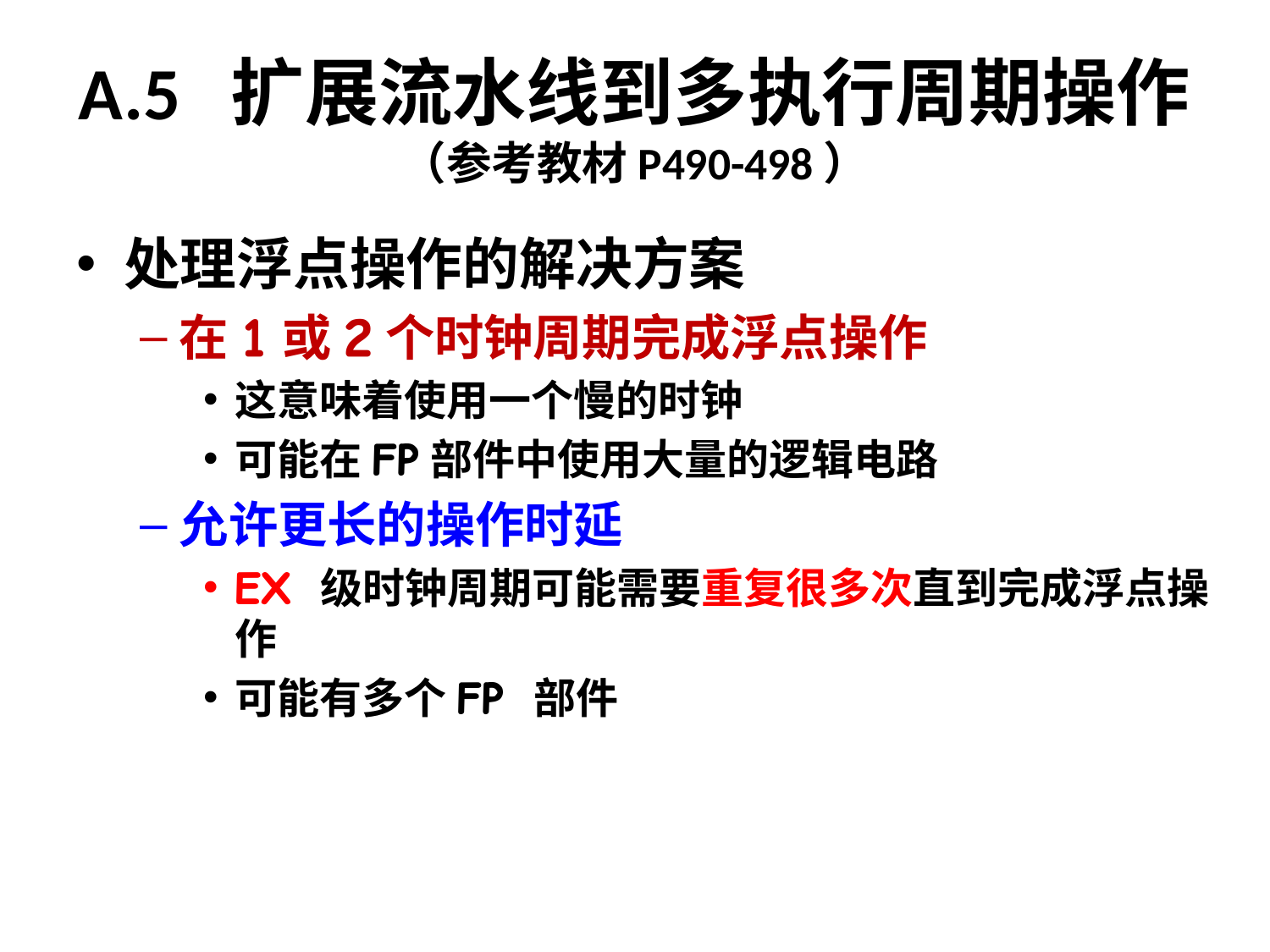

# A.5  扩展流水线到多执行周期操作 （参考教材P490-498）
处理浮点操作的解决方案
在1或2个时钟周期完成浮点操作
这意味着使用一个慢的时钟
可能在FP部件中使用大量的逻辑电路
允许更长的操作时延
EX 级时钟周期可能需要重复很多次直到完成浮点操作
可能有多个FP 部件
37